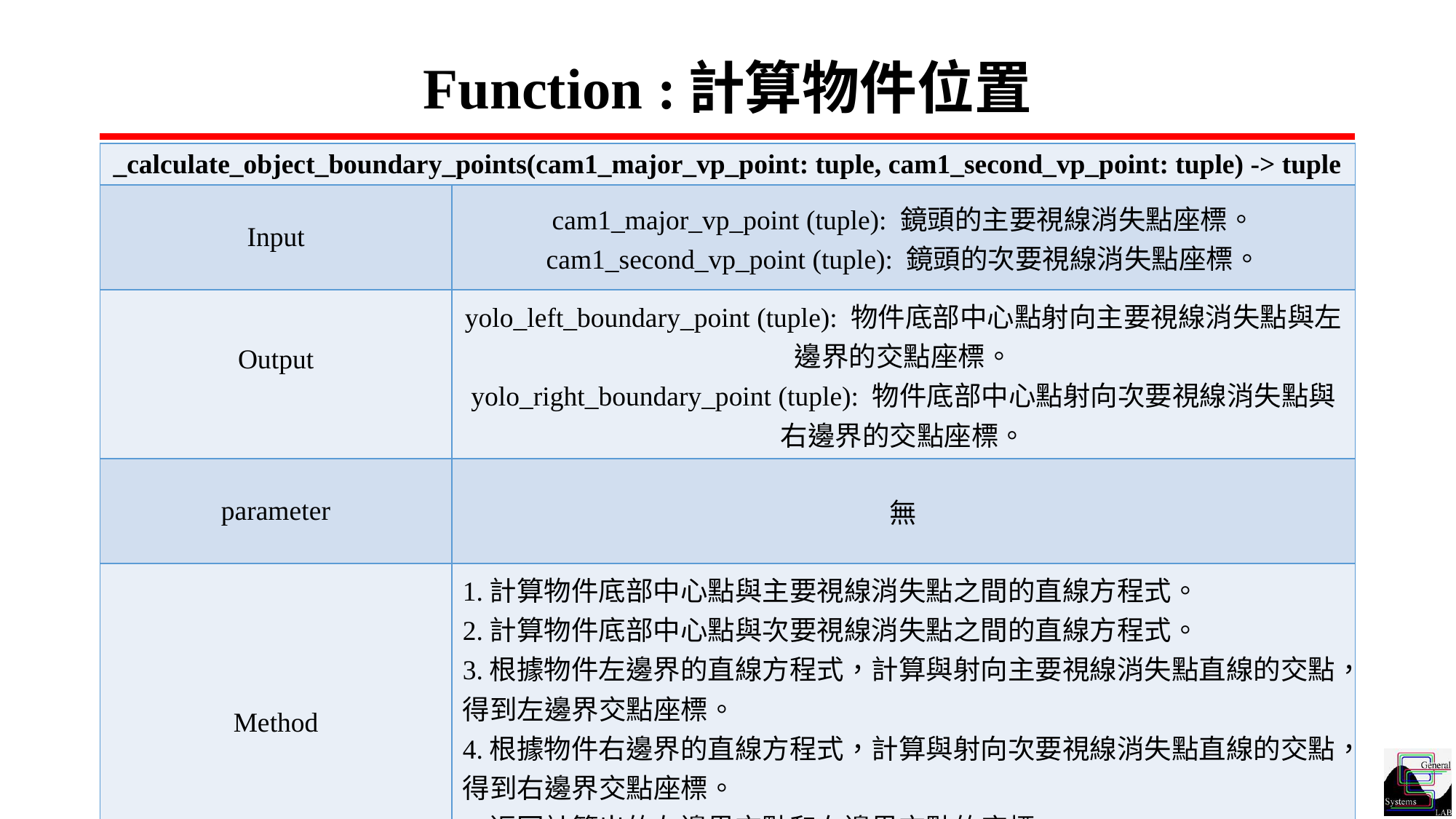

# Function :計算物件位置
| \_calculate\_object\_boundary\_points(cam1\_major\_vp\_point: tuple, cam1\_second\_vp\_point: tuple) -> tuple |  |
| --- | --- |
| Input | cam1\_major\_vp\_point (tuple): 鏡頭的主要視線消失點座標。 cam1\_second\_vp\_point (tuple): 鏡頭的次要視線消失點座標。 |
| Output | yolo\_left\_boundary\_point (tuple): 物件底部中心點射向主要視線消失點與左邊界的交點座標。 yolo\_right\_boundary\_point (tuple): 物件底部中心點射向次要視線消失點與右邊界的交點座標。 |
| parameter | 無 |
| Method | 1.計算物件底部中心點與主要視線消失點之間的直線方程式。 2.計算物件底部中心點與次要視線消失點之間的直線方程式。 3.根據物件左邊界的直線方程式，計算與射向主要視線消失點直線的交點，得到左邊界交點座標。 4.根據物件右邊界的直線方程式，計算與射向次要視線消失點直線的交點，得到右邊界交點座標。 5.返回計算出的左邊界交點和右邊界交點的座標。 |